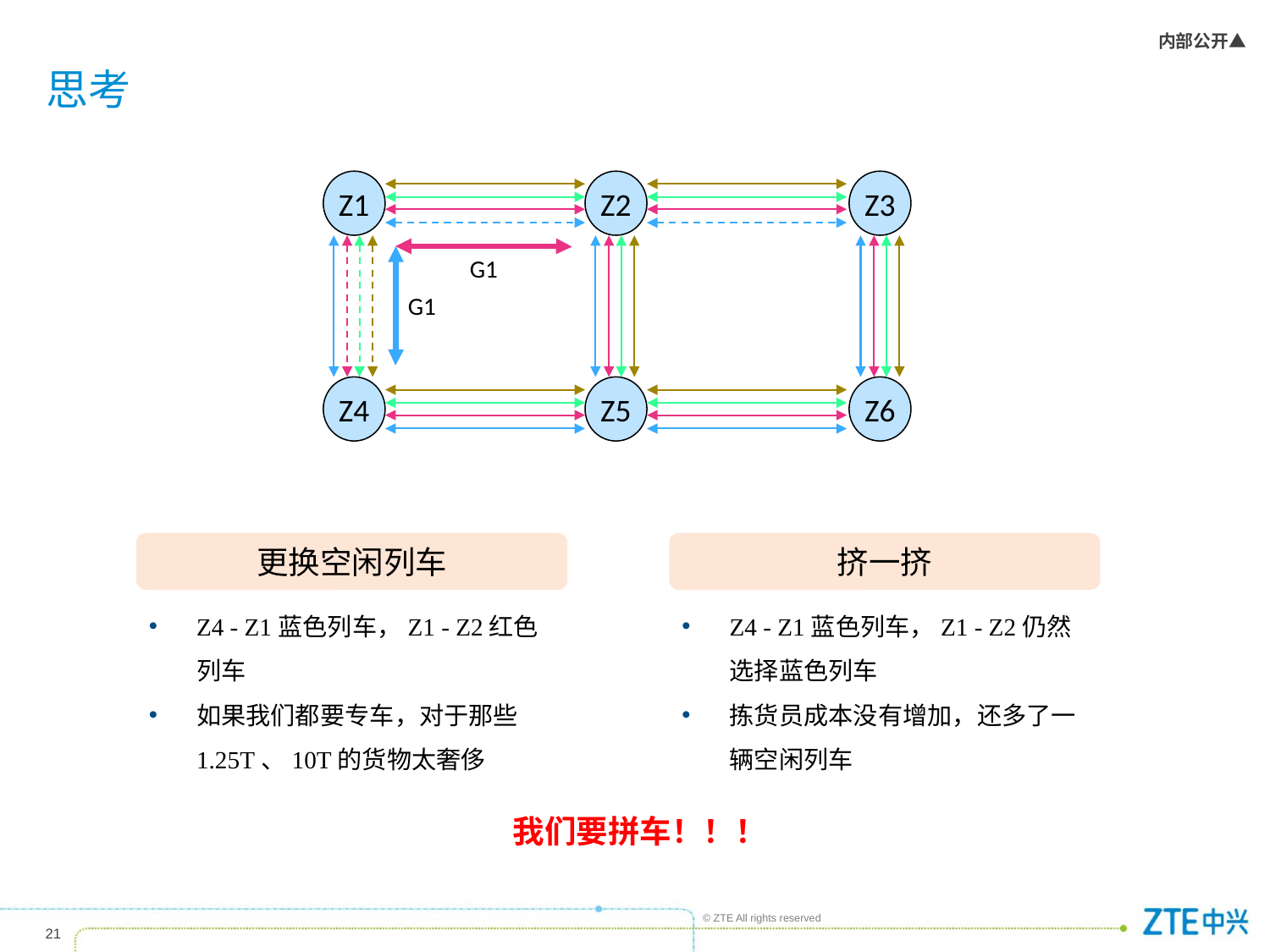

# 思考
Z1
Z2
Z3
Z4
Z5
Z6
G1
G1
更换空闲列车
挤一挤
Z4 - Z1蓝色列车，Z1 - Z2红色列车
如果我们都要专车，对于那些1.25T、10T的货物太奢侈
Z4 - Z1蓝色列车，Z1 - Z2仍然选择蓝色列车
拣货员成本没有增加，还多了一辆空闲列车
我们要拼车！！！